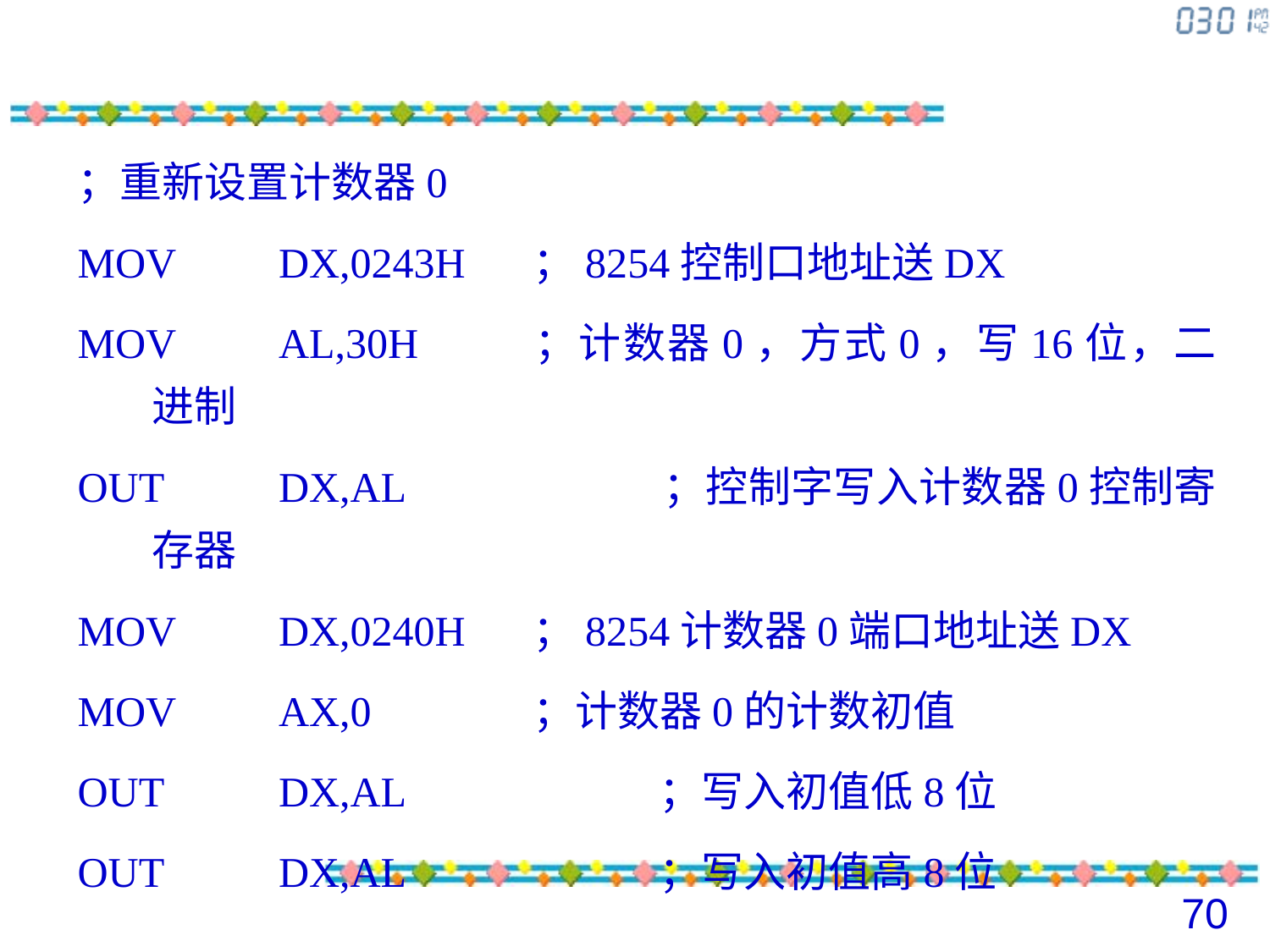

；重新设置计数器0
MOV	DX,0243H	；8254控制口地址送DX
MOV	AL,30H	；计数器0，方式0，写16位，二进制
OUT	DX,AL	           ；控制字写入计数器0控制寄存器
MOV	DX,0240H	；8254计数器0端口地址送DX
MOV	AX,0		；计数器0的计数初值
OUT	DX,AL	           ；写入初值低8位
OUT	DX,AL	           ；写入初值高8位